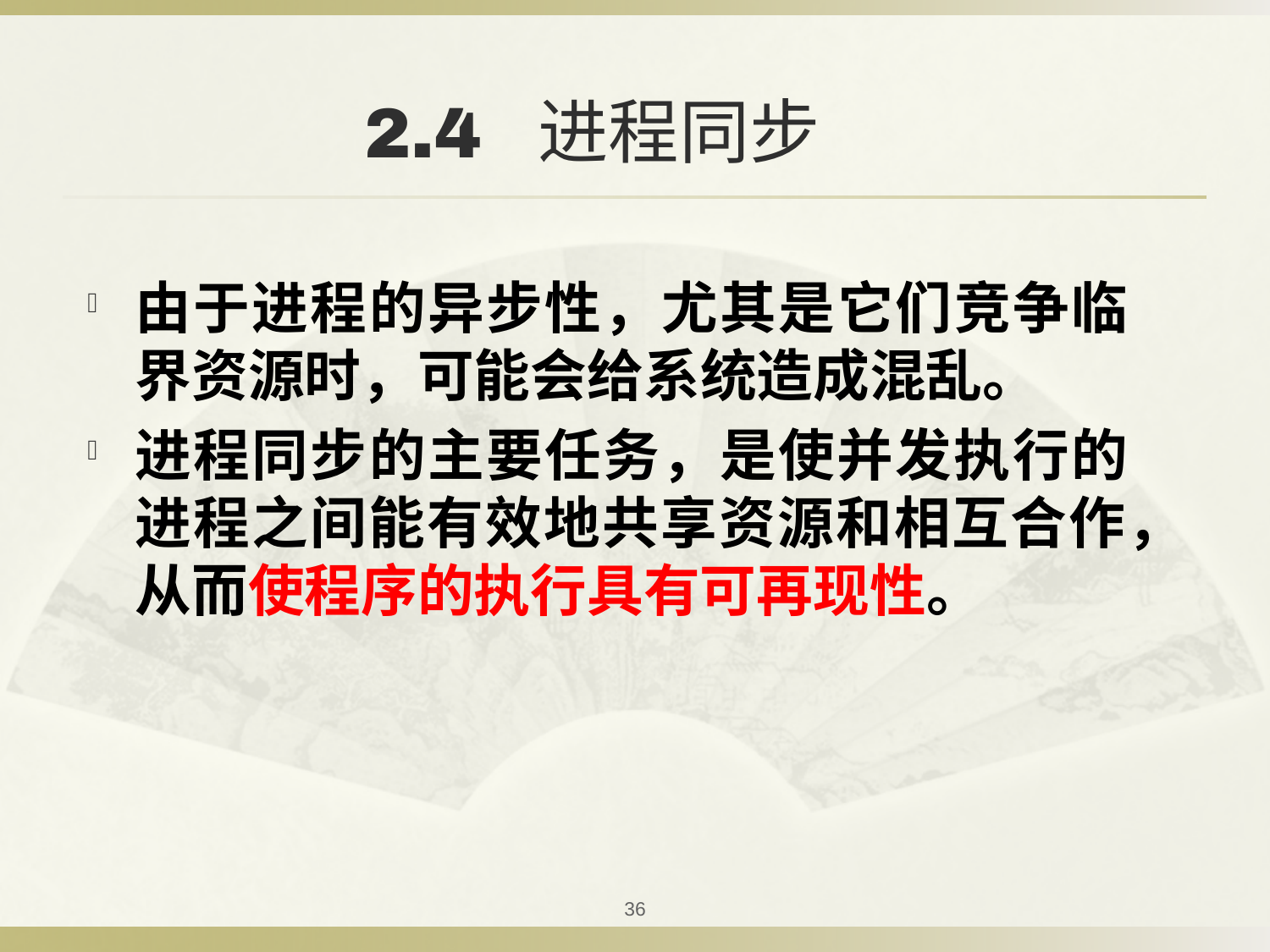

# 2.4  进程同步
由于进程的异步性，尤其是它们竞争临界资源时，可能会给系统造成混乱。
进程同步的主要任务，是使并发执行的进程之间能有效地共享资源和相互合作，从而使程序的执行具有可再现性。
36